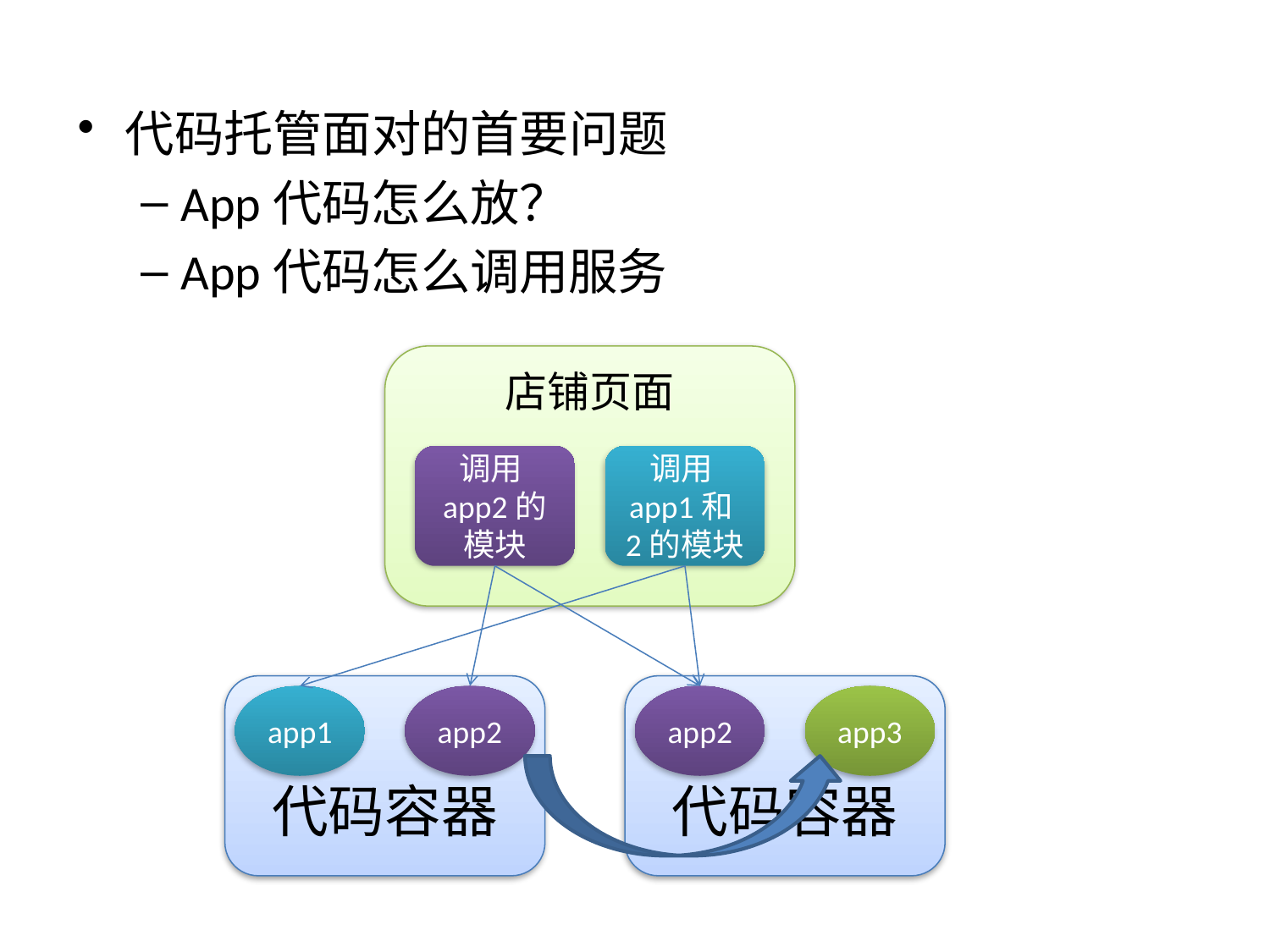

#
代码托管面对的首要问题
App代码怎么放？
App代码怎么调用服务

店铺页面
调用app2的模块
调用app1和2的模块

代码容器

代码容器
app1
app2
app2
app3